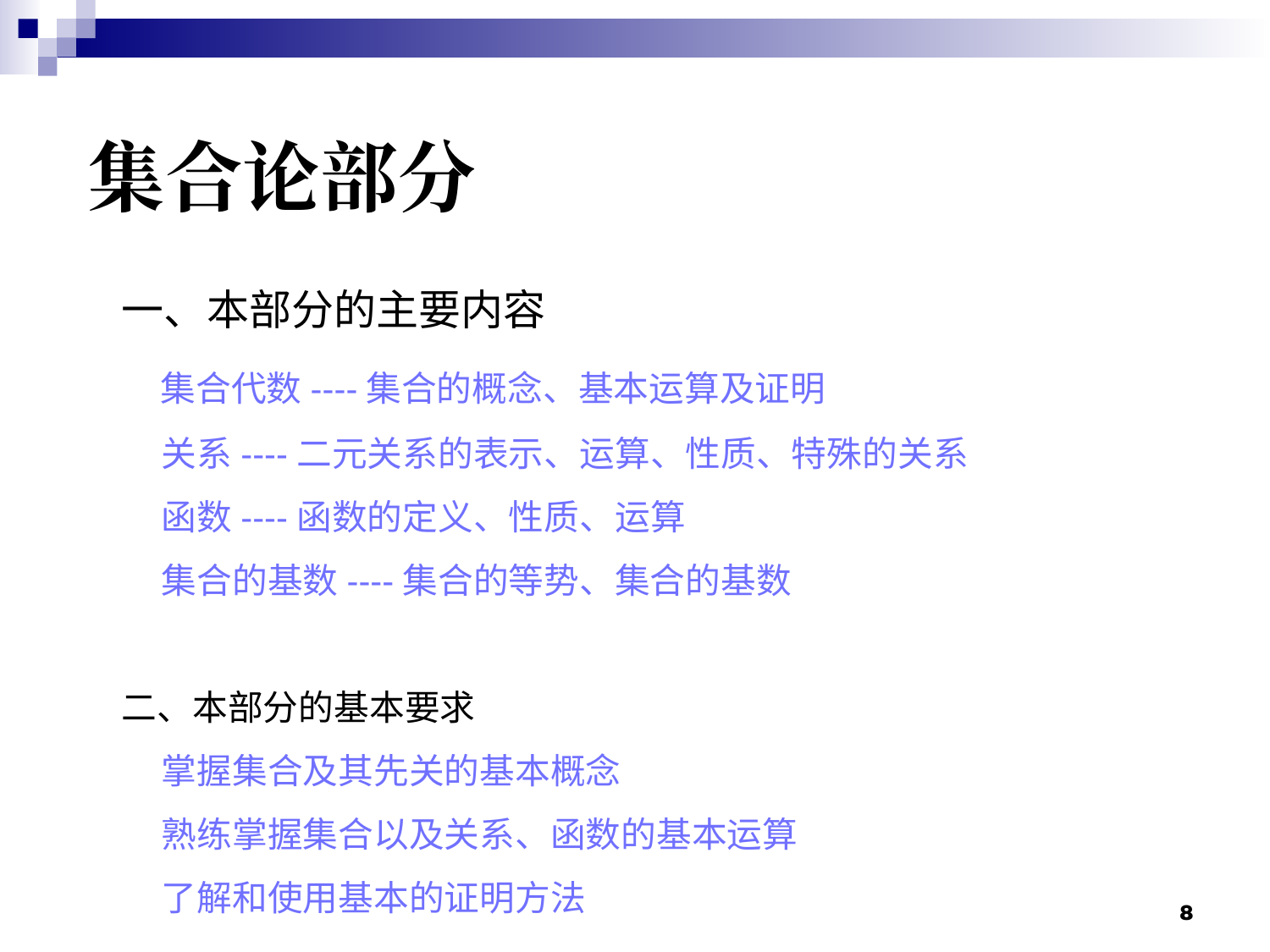

# 集合论部分
一、本部分的主要内容
   集合代数----集合的概念、基本运算及证明
    关系----二元关系的表示、运算、性质、特殊的关系
    函数----函数的定义、性质、运算
    集合的基数----集合的等势、集合的基数

二、本部分的基本要求
    掌握集合及其先关的基本概念
    熟练掌握集合以及关系、函数的基本运算
    了解和使用基本的证明方法
8